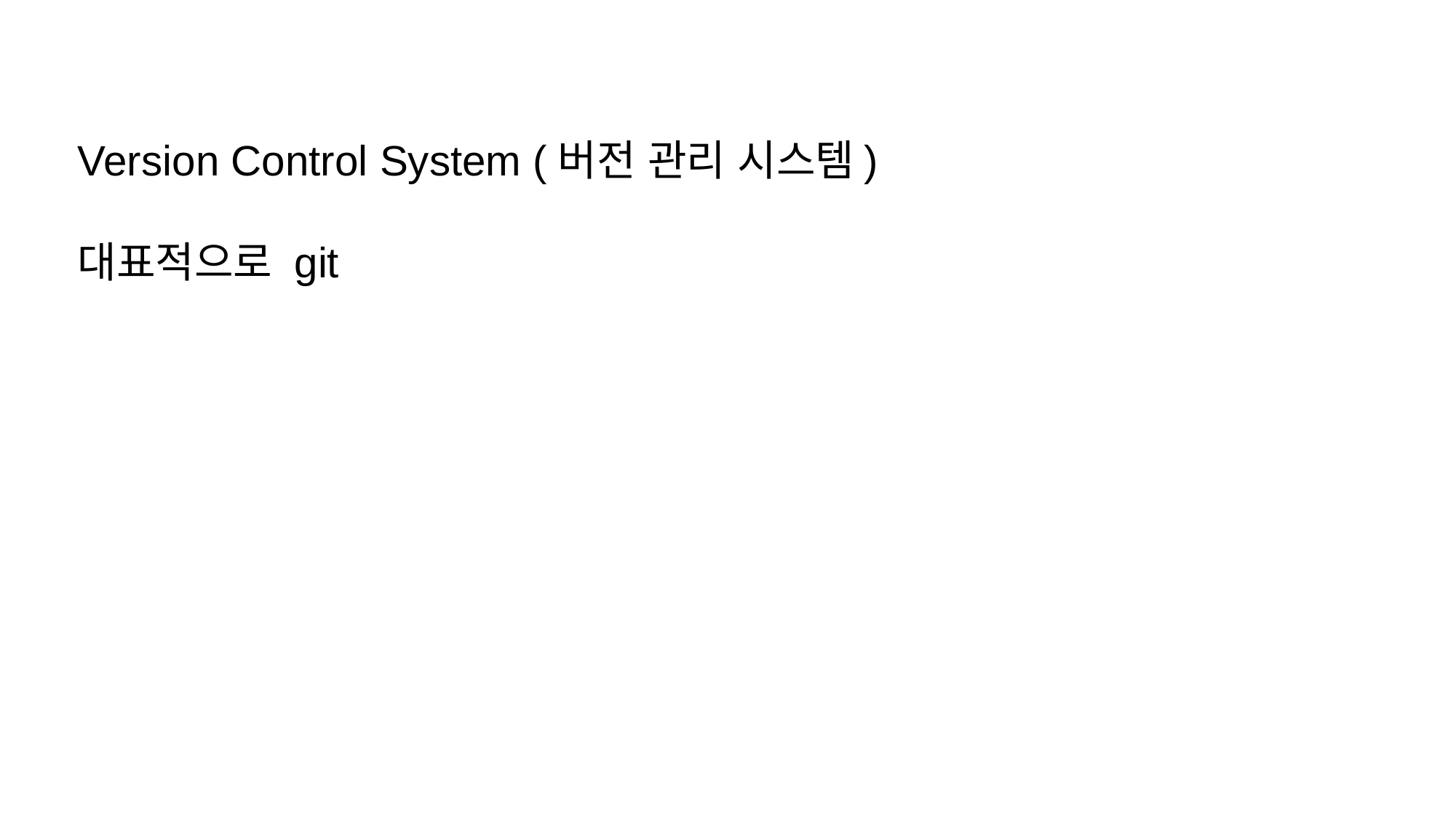

Version Control System (버전 관리 시스템)

대표적으로 git